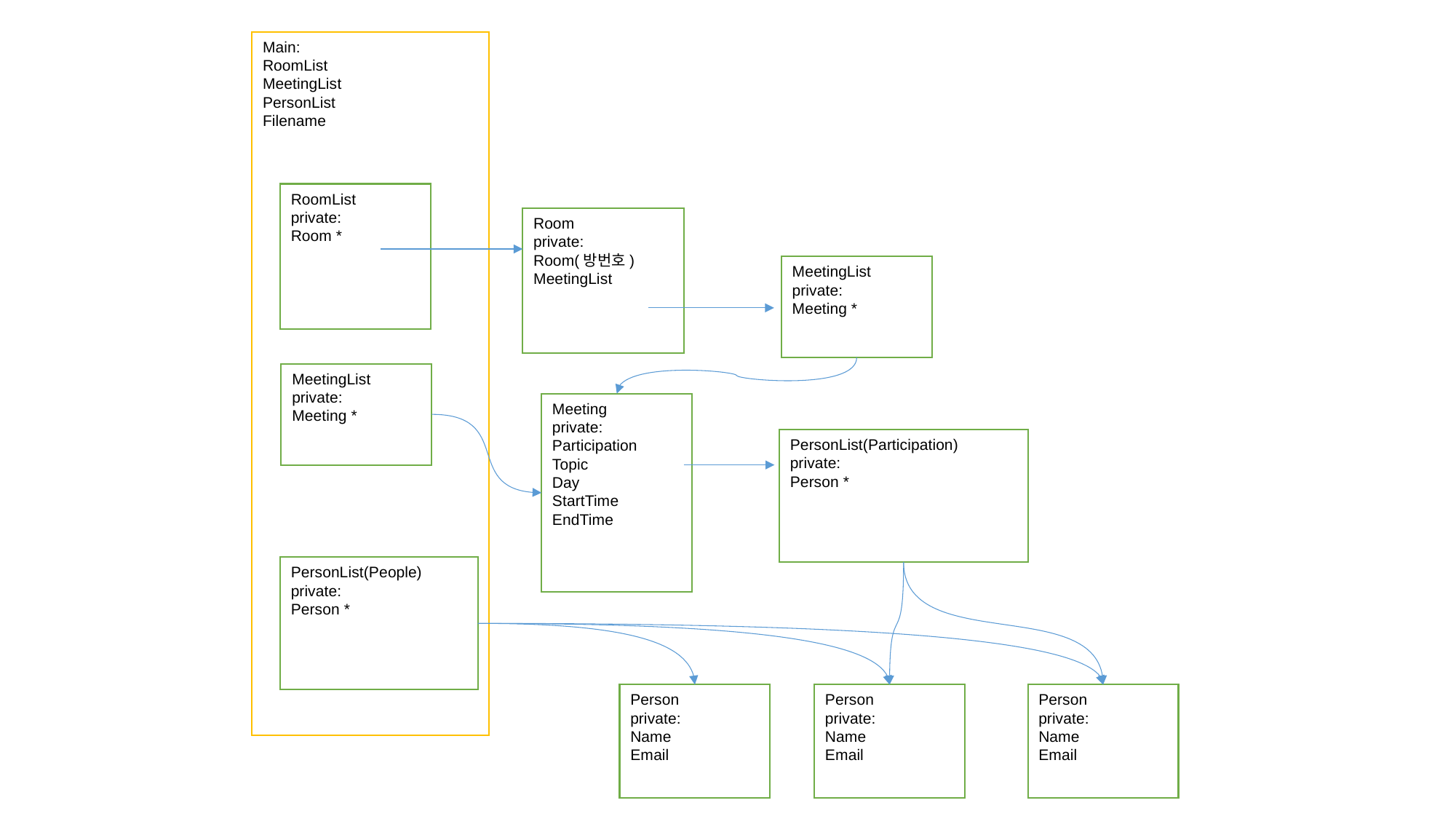

Main:
RoomList
MeetingList
PersonList
Filename
RoomList
private:
Room *
Room
private:
Room(방번호)
MeetingList
MeetingList
private:
Meeting *
MeetingList
private:
Meeting *
Meeting
private:
Participation
Topic
Day
StartTime
EndTime
PersonList(Participation)
private:
Person *
PersonList(People)
private:
Person *
Person
private:
Name
Email
Person
private:
Name
Email
Person
private:
Name
Email